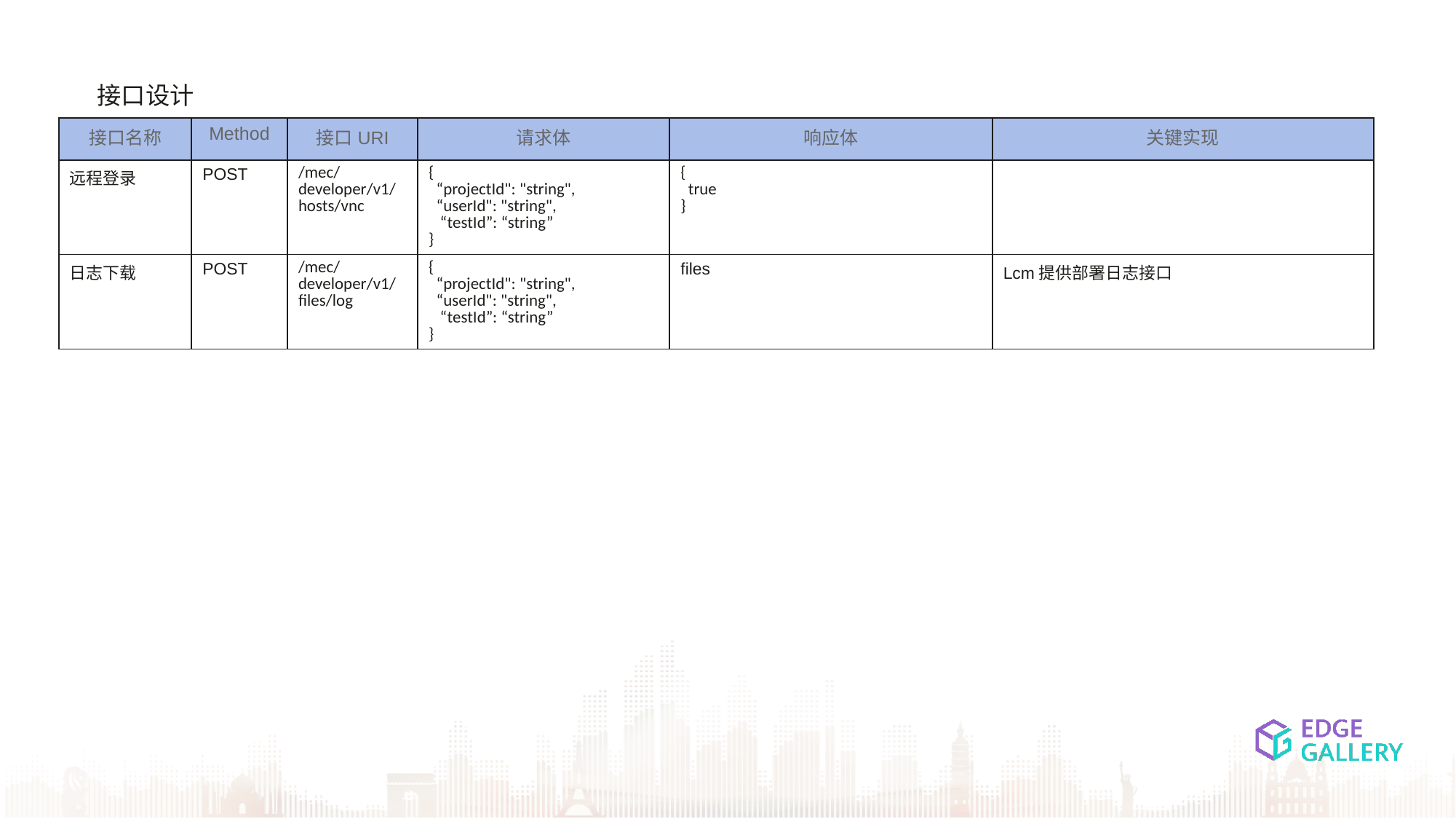

接口设计
| 接口名称 | Method | 接口URI | 请求体 | 响应体 | 关键实现 |
| --- | --- | --- | --- | --- | --- |
| 远程登录 | POST | /mec/developer/v1/hosts/vnc | { “projectId": "string", “userId": "string", “testId”: “string” } | { true } |  |
| 日志下载 | POST | /mec/developer/v1/files/log | { “projectId": "string", “userId": "string", “testId”: “string” } | files | Lcm提供部署日志接口 |